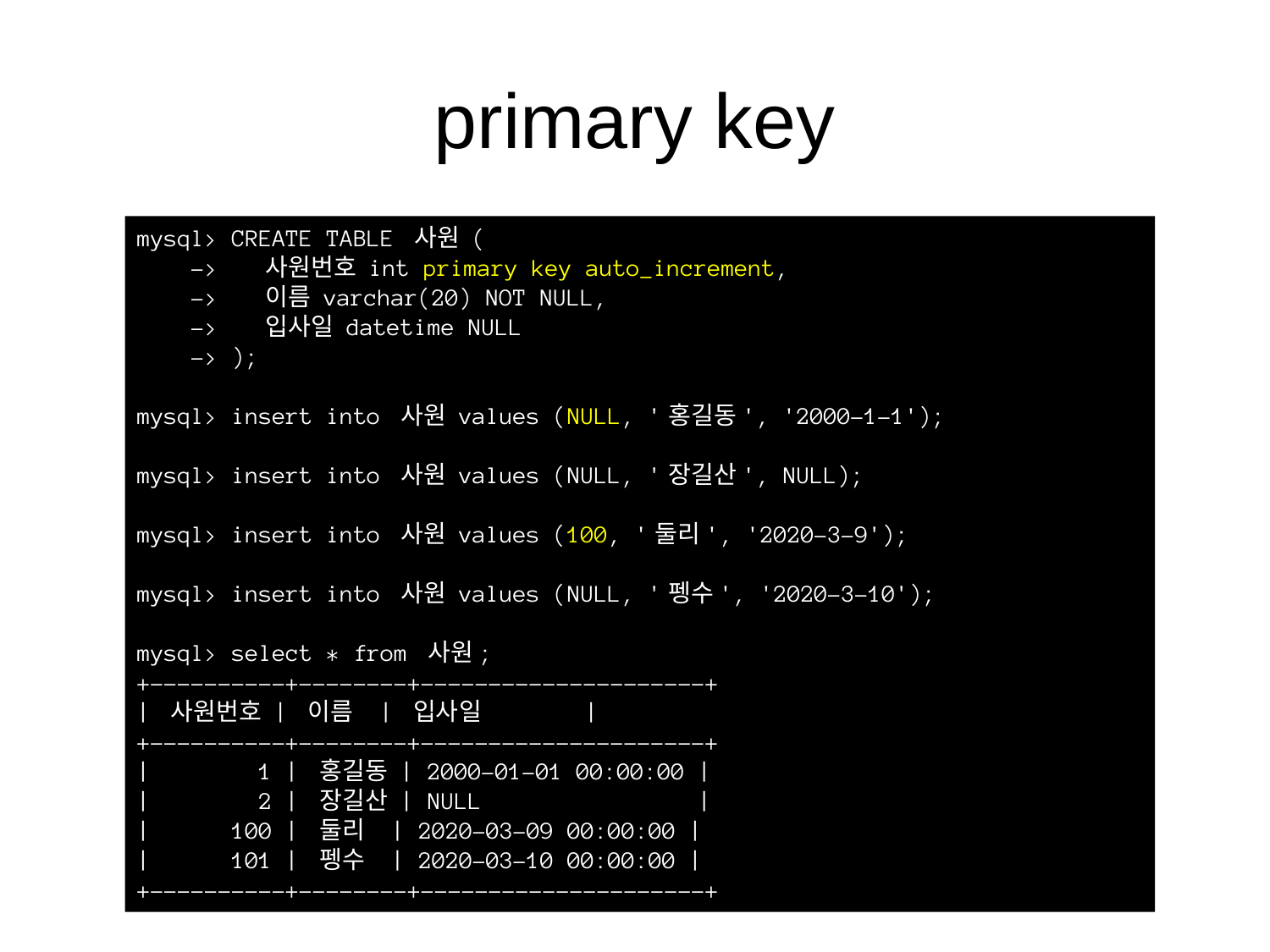

# primary key
mysql> CREATE TABLE 사원 (
    ->   사원번호 int primary key auto_increment,
    ->   이름 varchar(20) NOT NULL,
    ->   입사일 datetime NULL
    -> );

mysql> insert into 사원 values (NULL, '홍길동', '2000-1-1');

mysql> insert into 사원 values (NULL, '장길산', NULL);

mysql> insert into 사원 values (100, '둘리', '2020-3-9');

mysql> insert into 사원 values (NULL, '펭수', '2020-3-10');

mysql> select * from 사원;
+----------+--------+---------------------+
| 사원번호 | 이름   | 입사일              |
+----------+--------+---------------------+
|        1 | 홍길동 | 2000-01-01 00:00:00 |
|        2 | 장길산 | NULL                |
|      100 | 둘리   | 2020-03-09 00:00:00 |
|      101 | 펭수   | 2020-03-10 00:00:00 |
+----------+--------+---------------------+